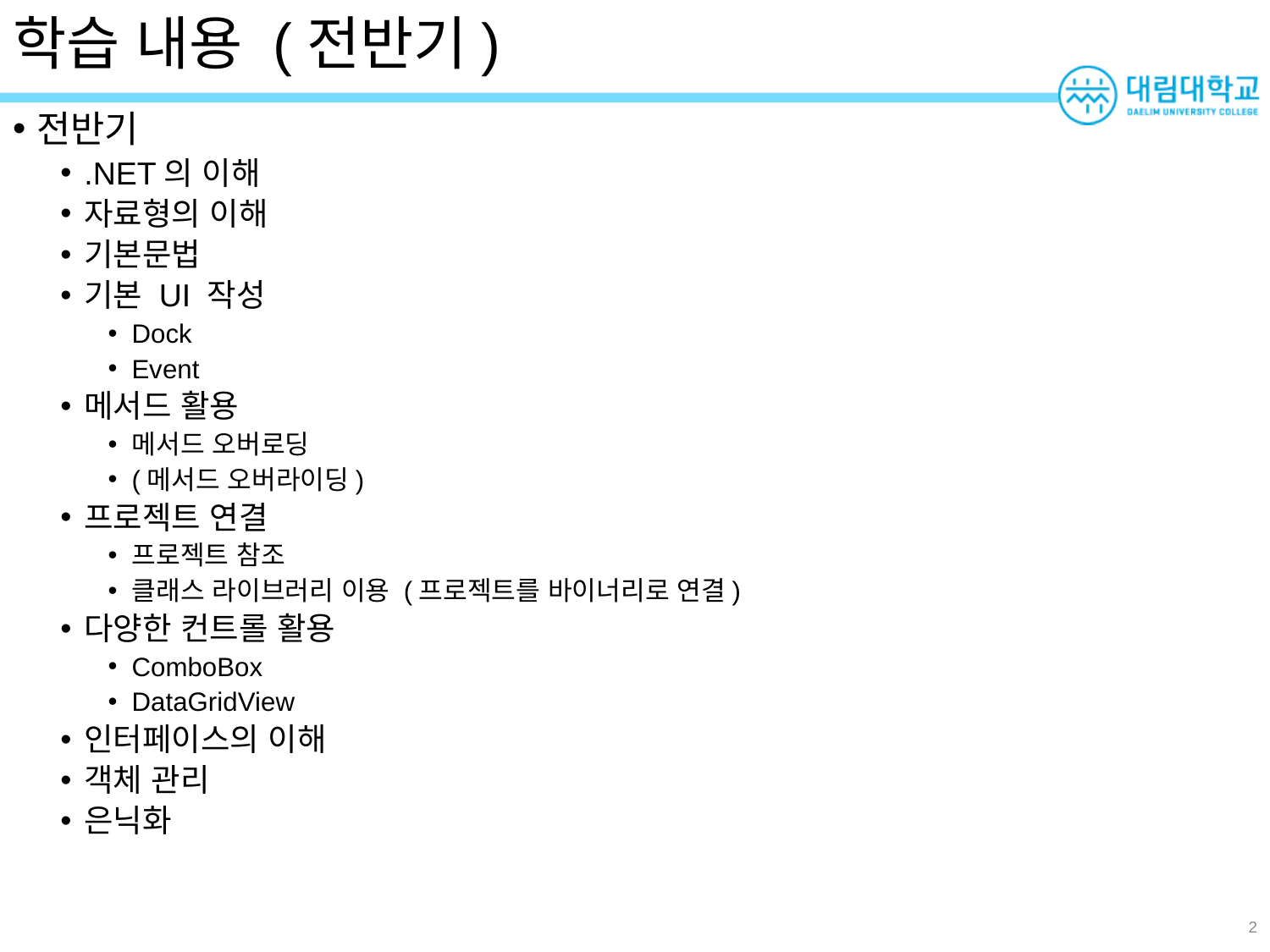

# 학습 내용 (전반기)
전반기
.NET의 이해
자료형의 이해
기본문법
기본 UI 작성
Dock
Event
메서드 활용
메서드 오버로딩
(메서드 오버라이딩)
프로젝트 연결
프로젝트 참조
클래스 라이브러리 이용 (프로젝트를 바이너리로 연결)
다양한 컨트롤 활용
ComboBox
DataGridView
인터페이스의 이해
객체 관리
은닉화

2